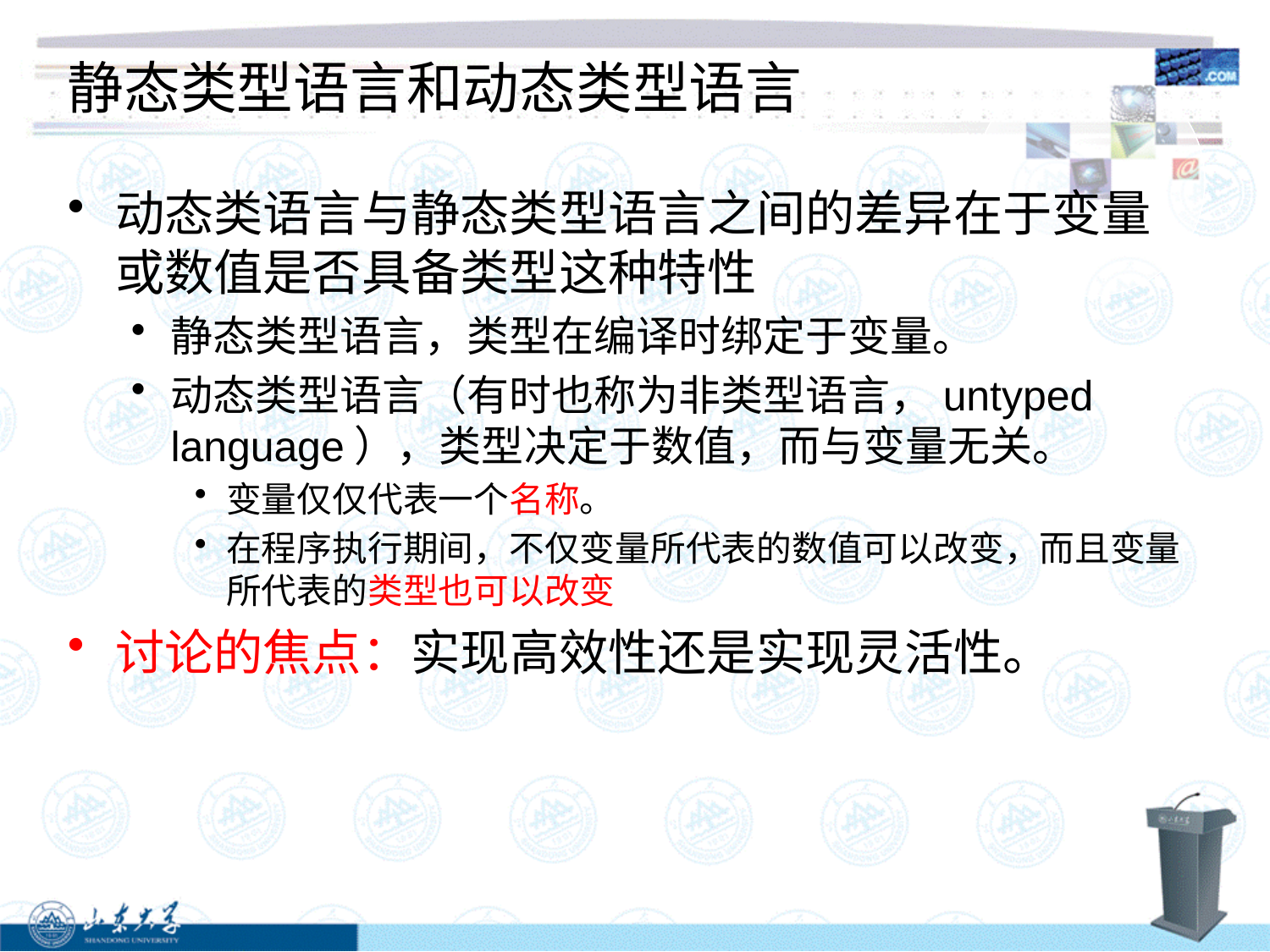

# 静态类型语言和动态类型语言
动态类语言与静态类型语言之间的差异在于变量或数值是否具备类型这种特性
静态类型语言，类型在编译时绑定于变量。
动态类型语言（有时也称为非类型语言，untyped language），类型决定于数值，而与变量无关。
变量仅仅代表一个名称。
在程序执行期间，不仅变量所代表的数值可以改变，而且变量所代表的类型也可以改变
讨论的焦点：实现高效性还是实现灵活性。